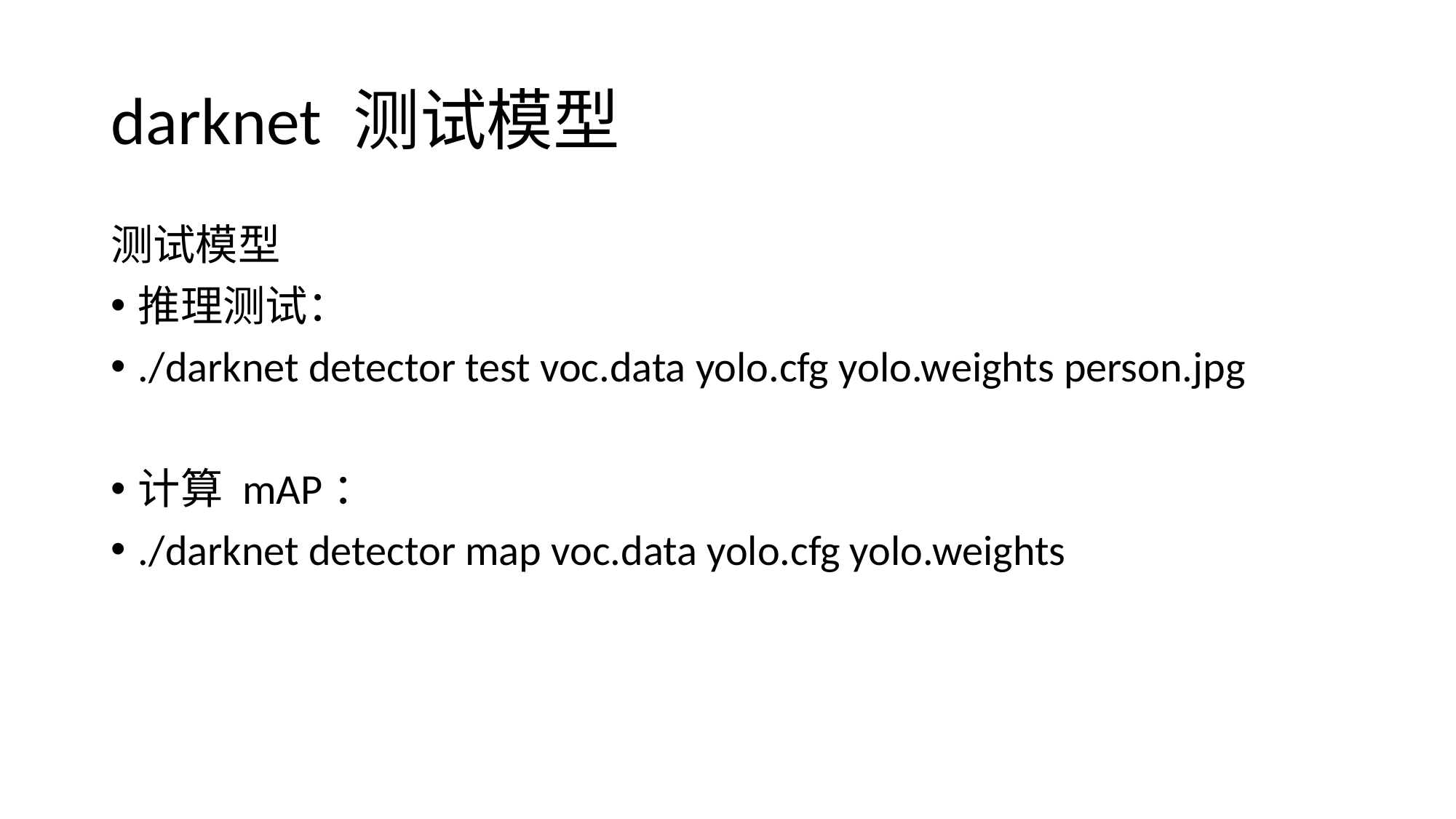

# darknet 测试模型
测试模型
推理测试：
./darknet detector test voc.data yolo.cfg yolo.weights person.jpg

计算 mAP：
./darknet detector map voc.data yolo.cfg yolo.weights